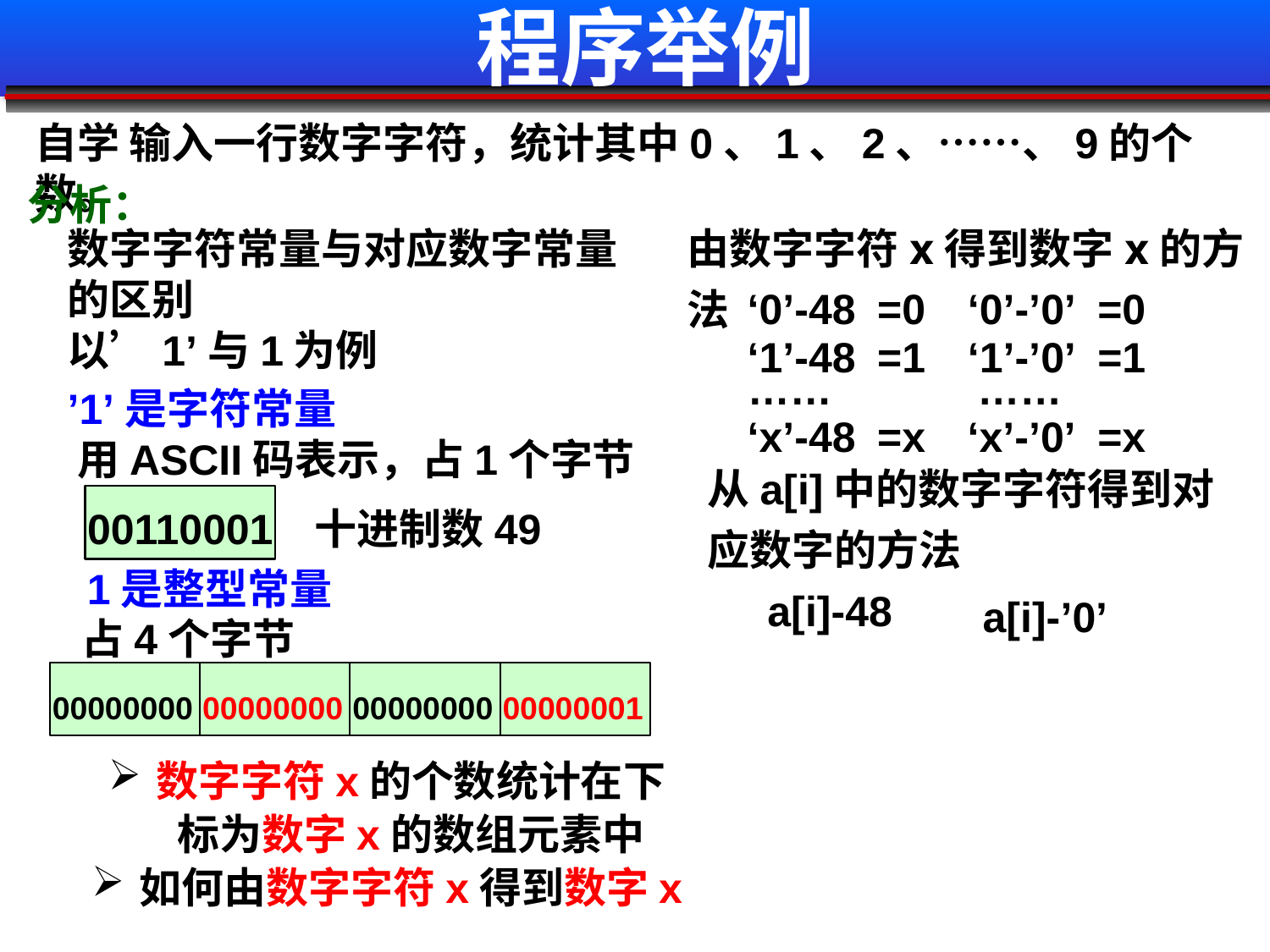

# 程序举例

自学 输入一行数字字符，统计其中0、1、2、……、9的个数。
 分析：
由数字字符x得到数字x的方法
数字字符常量与对应数字常量的区别
以’1’与1为例
‘0’-48
=0
‘0’-’0’
=0
‘1’-48
=1
‘1’-’0’
=1
……
……
’1’是字符常量
‘x’-48
=x
‘x’-’0’
=x
用ASCII码表示，占1个字节
从a[i]中的数字字符得到对应数字的方法
00110001

十进制数49
1是整型常量
a[i]-48
a[i]-’0’
占4个字节

00000000
00000000
00000000
00000001
数字字符x的个数统计在下标为数字x的数组元素中
如何由数字字符x得到数字x